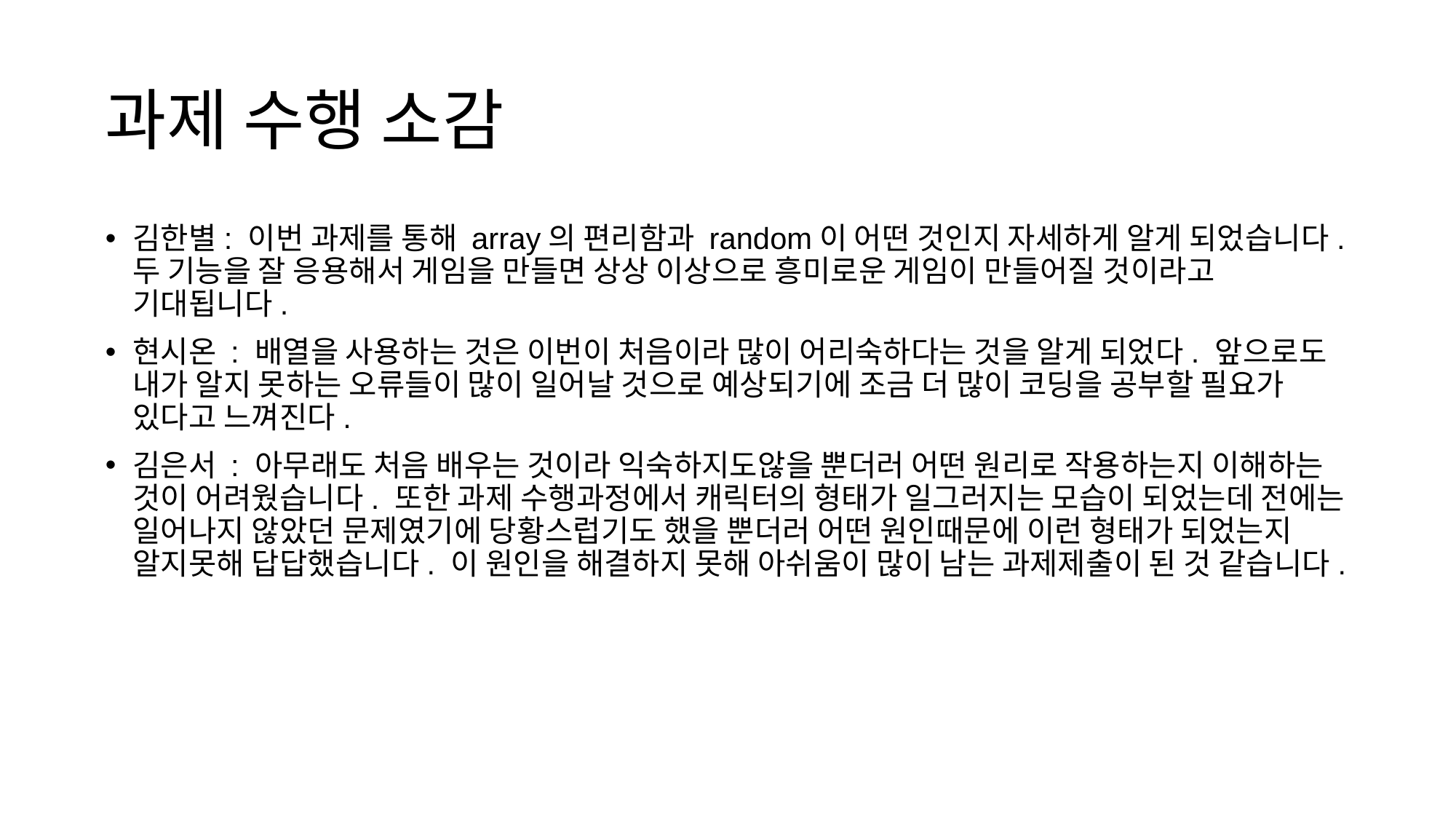

# 과제 수행 소감
김한별: 이번 과제를 통해 array의 편리함과 random이 어떤 것인지 자세하게 알게 되었습니다. 두 기능을 잘 응용해서 게임을 만들면 상상 이상으로 흥미로운 게임이 만들어질 것이라고 기대됩니다.
현시온 : 배열을 사용하는 것은 이번이 처음이라 많이 어리숙하다는 것을 알게 되었다. 앞으로도 내가 알지 못하는 오류들이 많이 일어날 것으로 예상되기에 조금 더 많이 코딩을 공부할 필요가 있다고 느껴진다.
김은서 : 아무래도 처음 배우는 것이라 익숙하지도않을 뿐더러 어떤 원리로 작용하는지 이해하는 것이 어려웠습니다. 또한 과제 수행과정에서 캐릭터의 형태가 일그러지는 모습이 되었는데 전에는 일어나지 않았던 문제였기에 당황스럽기도 했을 뿐더러 어떤 원인때문에 이런 형태가 되었는지 알지못해 답답했습니다. 이 원인을 해결하지 못해 아쉬움이 많이 남는 과제제출이 된 것 같습니다.